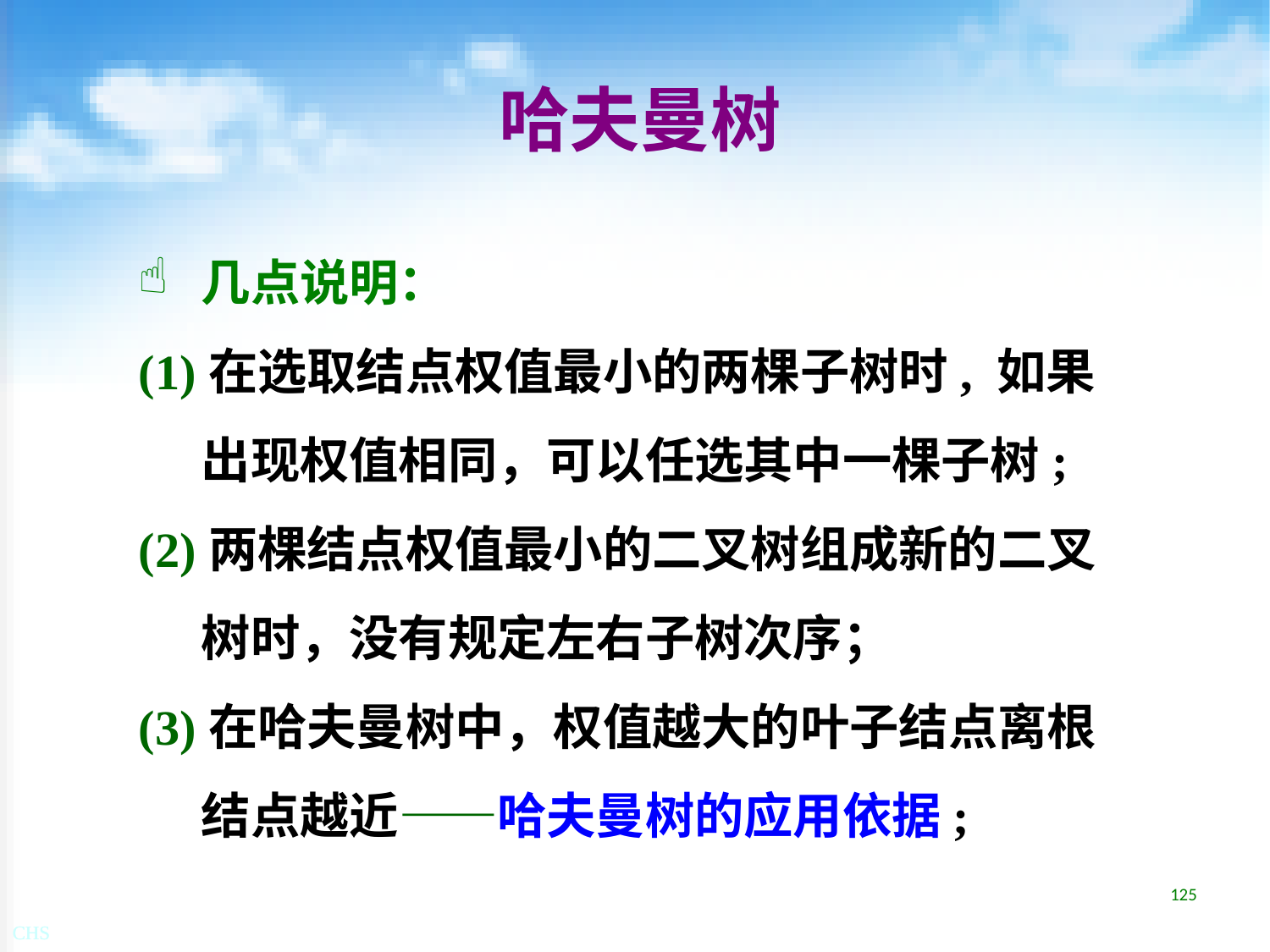

# 哈夫曼树
几点说明：
(1)在选取结点权值最小的两棵子树时, 如果出现权值相同，可以任选其中一棵子树;
(2)两棵结点权值最小的二叉树组成新的二叉树时，没有规定左右子树次序；
(3)在哈夫曼树中，权值越大的叶子结点离根结点越近——哈夫曼树的应用依据;
125